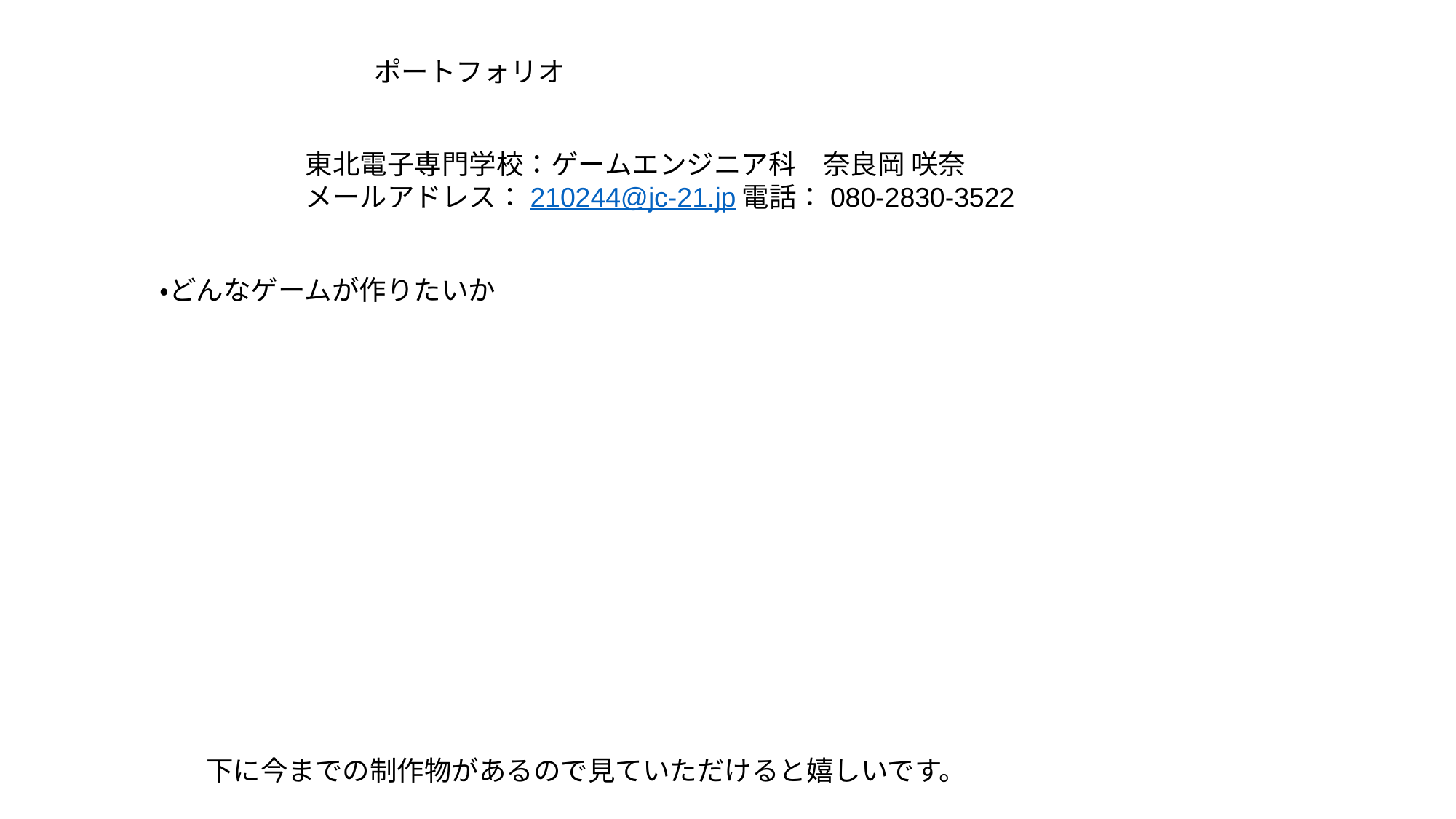

ポートフォリオ
東北電子専門学校：ゲームエンジニア科　奈良岡 咲奈
メールアドレス：210244@jc-21.jp	電話：080-2830-3522
・どんなゲームが作りたいか

下に今までの制作物があるので見ていただけると嬉しいです。